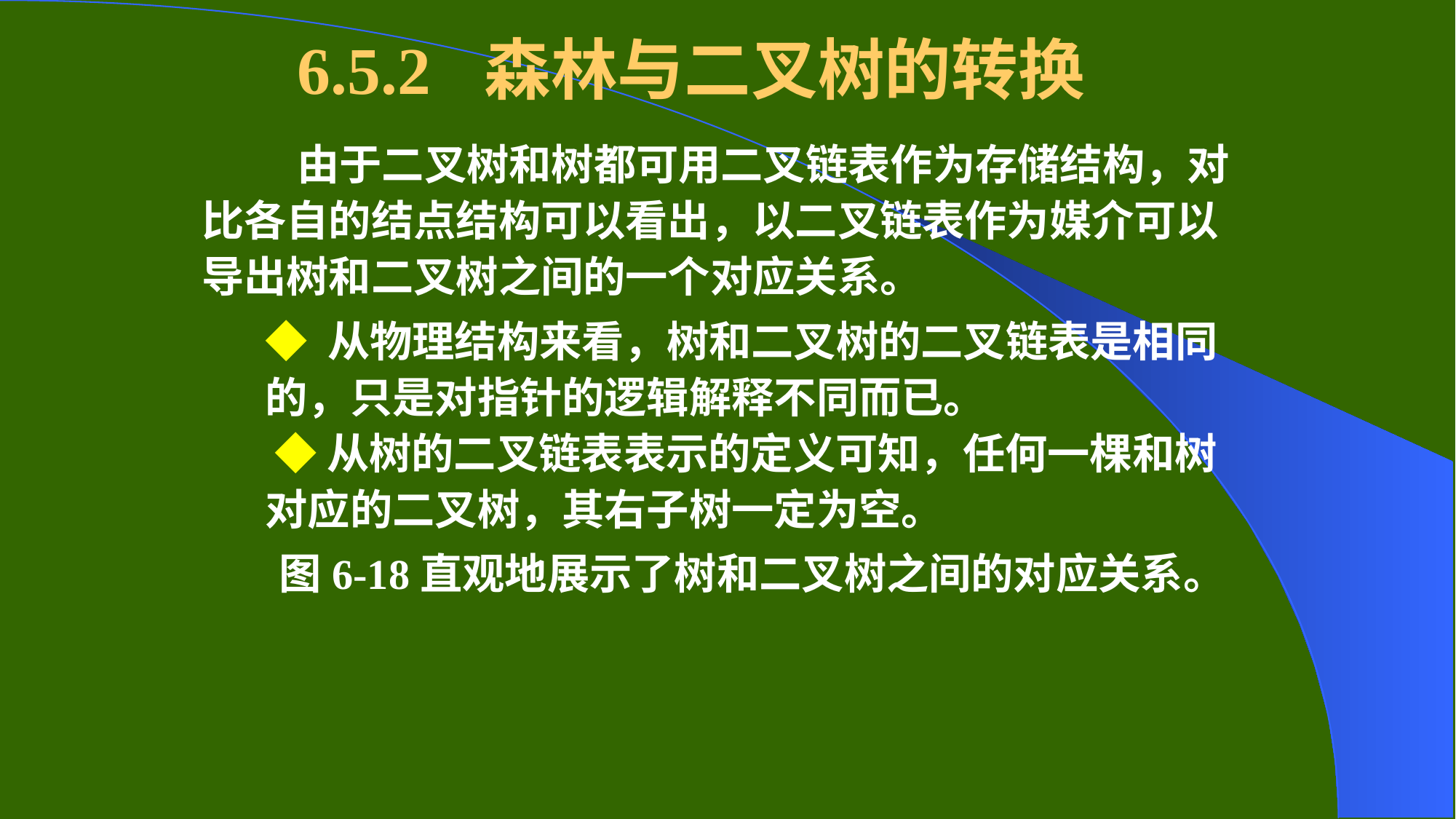

# 6.5.2  森林与二叉树的转换
         由于二叉树和树都可用二叉链表作为存储结构，对比各自的结点结构可以看出，以二叉链表作为媒介可以导出树和二叉树之间的一个对应关系。
◆ 从物理结构来看，树和二叉树的二叉链表是相同的，只是对指针的逻辑解释不同而已。
 ◆ 从树的二叉链表表示的定义可知，任何一棵和树对应的二叉树，其右子树一定为空。
       图6-18直观地展示了树和二叉树之间的对应关系。